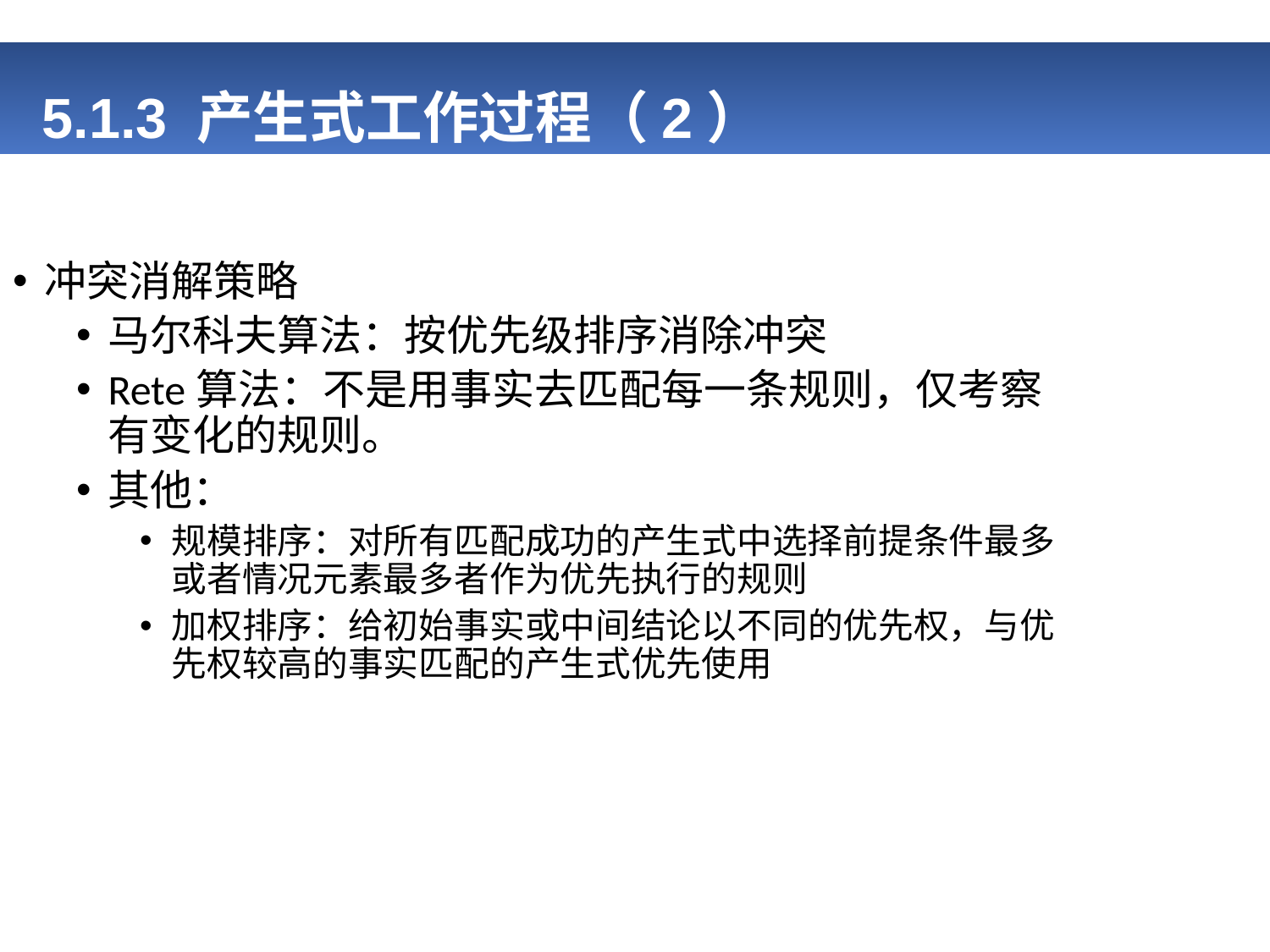

# 5.1.3 产生式工作过程（2）
冲突消解策略
马尔科夫算法：按优先级排序消除冲突
Rete算法：不是用事实去匹配每一条规则，仅考察有变化的规则。
其他：
规模排序：对所有匹配成功的产生式中选择前提条件最多或者情况元素最多者作为优先执行的规则
加权排序：给初始事实或中间结论以不同的优先权，与优先权较高的事实匹配的产生式优先使用

20